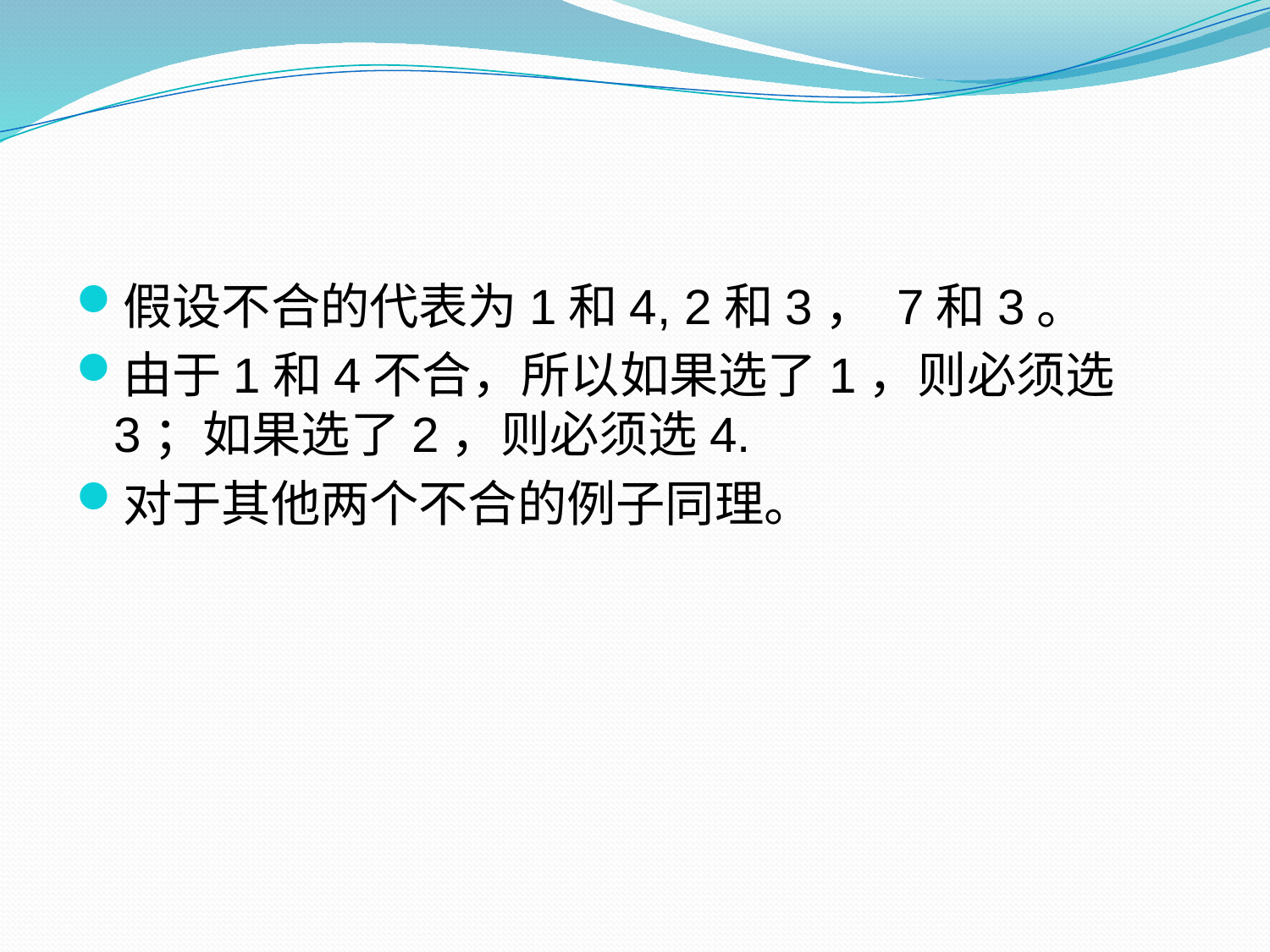

#
假设不合的代表为1和4, 2和3， 7和3。
由于1和4不合，所以如果选了1，则必须选3；如果选了2，则必须选4.
对于其他两个不合的例子同理。